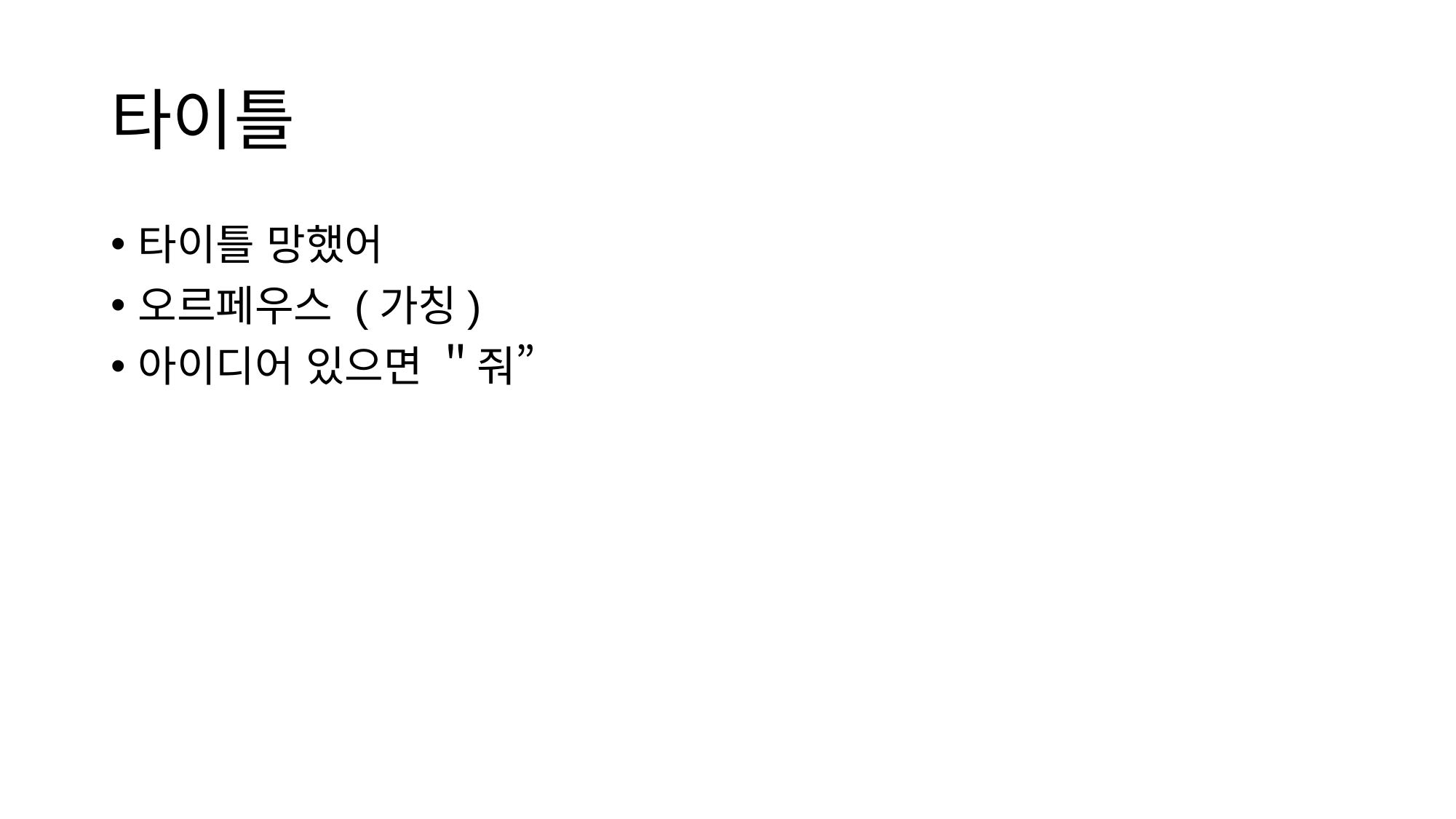

# 타이틀
타이틀 망했어
오르페우스 (가칭)
아이디어 있으면 ＂줘”